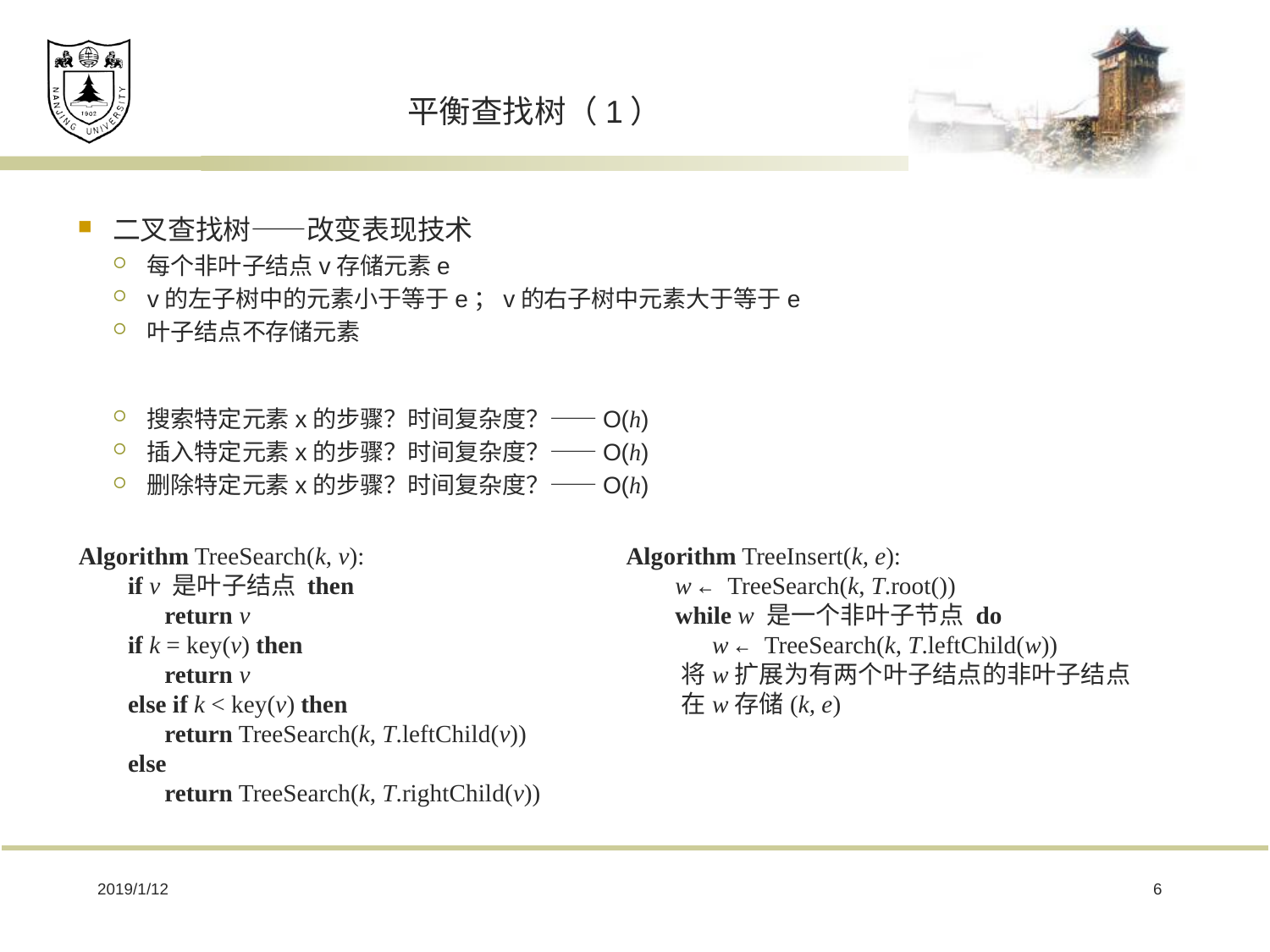

# 平衡查找树（1）
二叉查找树——改变表现技术
每个非叶子结点v存储元素e
v的左子树中的元素小于等于e；v的右子树中元素大于等于e
叶子结点不存储元素

搜索特定元素x的步骤？时间复杂度？——O(h)
插入特定元素x的步骤？时间复杂度？——O(h)
删除特定元素x的步骤？时间复杂度？——O(h)
Algorithm TreeSearch(k, v):
        if v 是叶子结点 then
              return v
        if k = key(v) then
              return v
        else if k < key(v) then
              return TreeSearch(k, T.leftChild(v))
        else
              return TreeSearch(k, T.rightChild(v))
Algorithm TreeInsert(k, e):
        w ← TreeSearch(k, T.root())
        while w 是一个非叶子节点 do
              w ← TreeSearch(k, T.leftChild(w))
         将w扩展为有两个叶子结点的非叶子结点
         在w存储(k, e)
2019/1/12
6